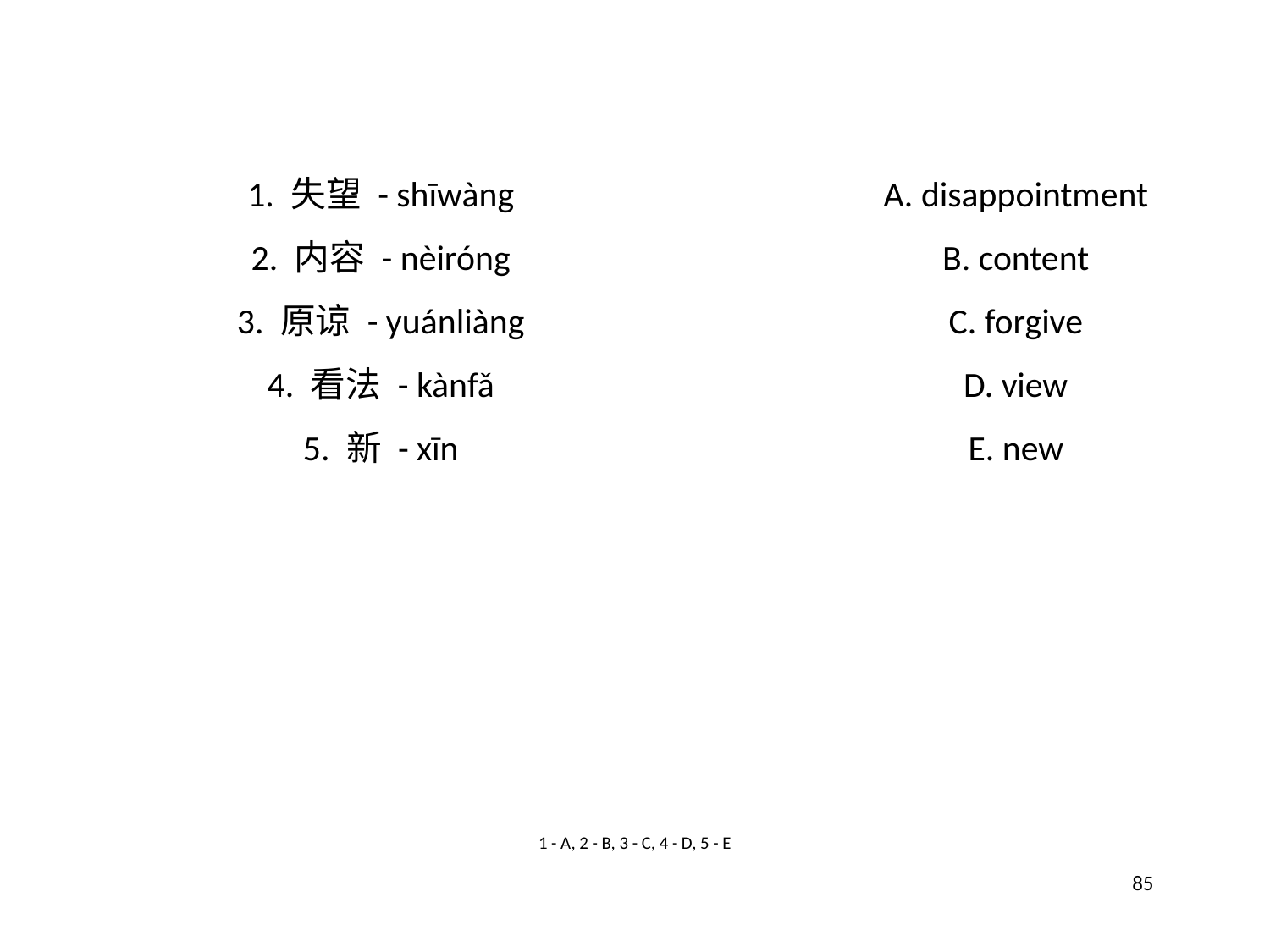

1. 失望 - shīwàng

A. disappointment

2. 内容 - nèiróng

B. content

3. 原谅 - yuánliàng

C. forgive

4. 看法 - kànfǎ

D. view

5. 新 - xīn

E. new
1 - A, 2 - B, 3 - C, 4 - D, 5 - E

85